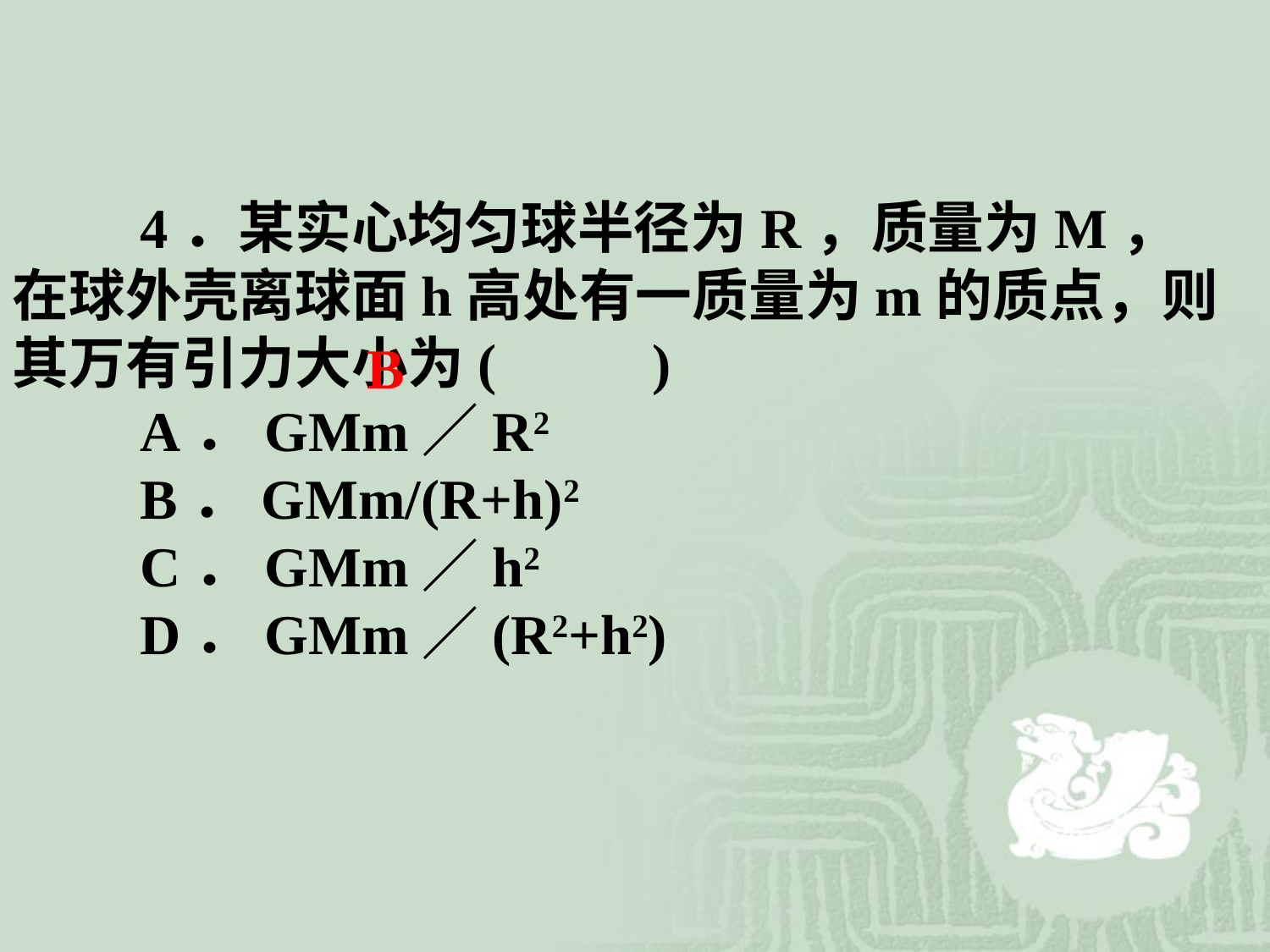

4．某实心均匀球半径为R，质量为M，在球外壳离球面h高处有一质量为m的质点，则其万有引力大小为(           )
         A．GMm／R2
         B．GMm/(R+h)2
         C．GMm／h2
         D．GMm／(R2+h2)
B